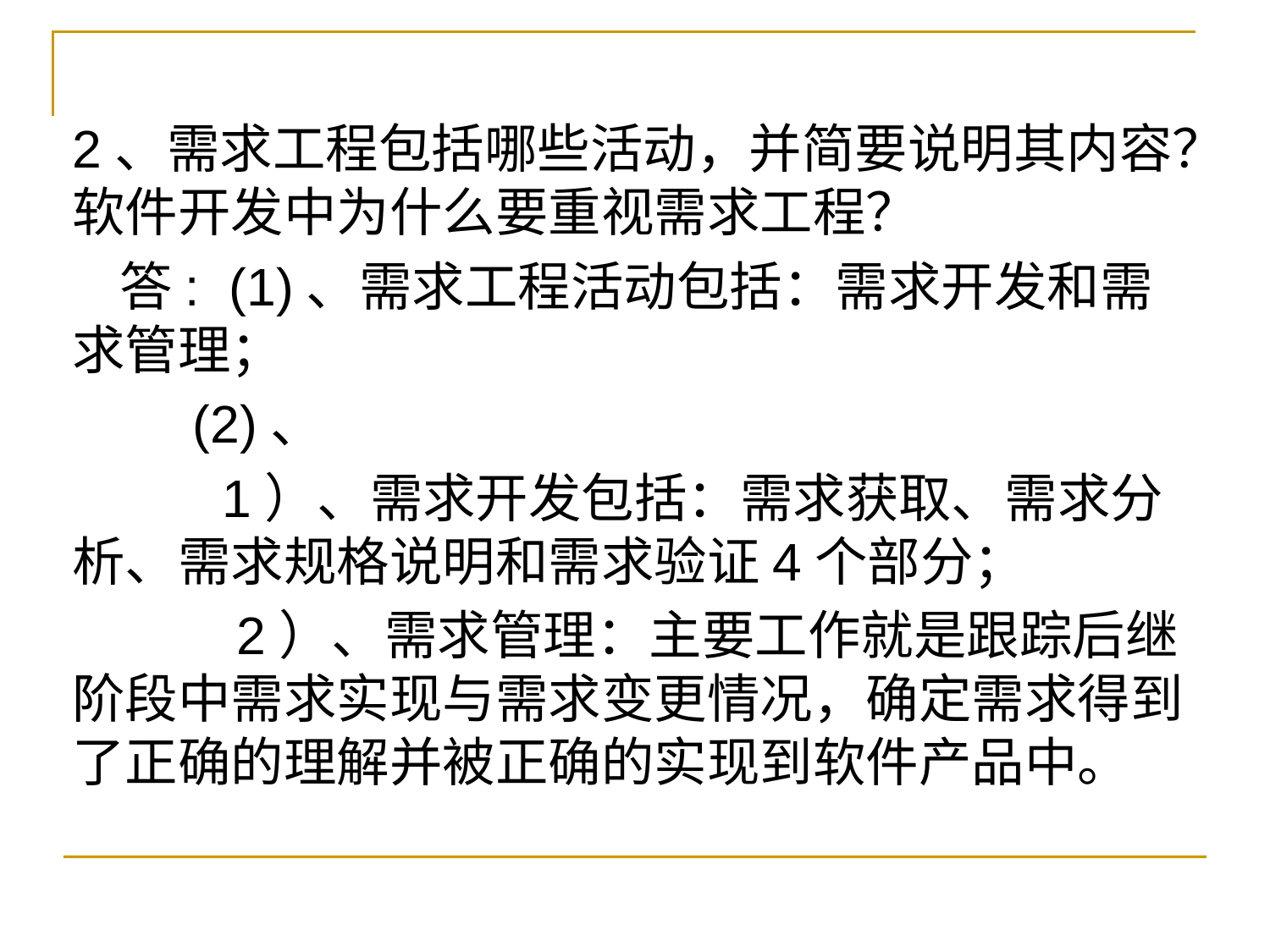

2、需求工程包括哪些活动，并简要说明其内容？软件开发中为什么要重视需求工程？
答:  (1)、需求工程活动包括：需求开发和需求管理；
     (2)、
       1）、需求开发包括：需求获取、需求分析、需求规格说明和需求验证4个部分；
        2）、需求管理：主要工作就是跟踪后继阶段中需求实现与需求变更情况，确定需求得到了正确的理解并被正确的实现到软件产品中。